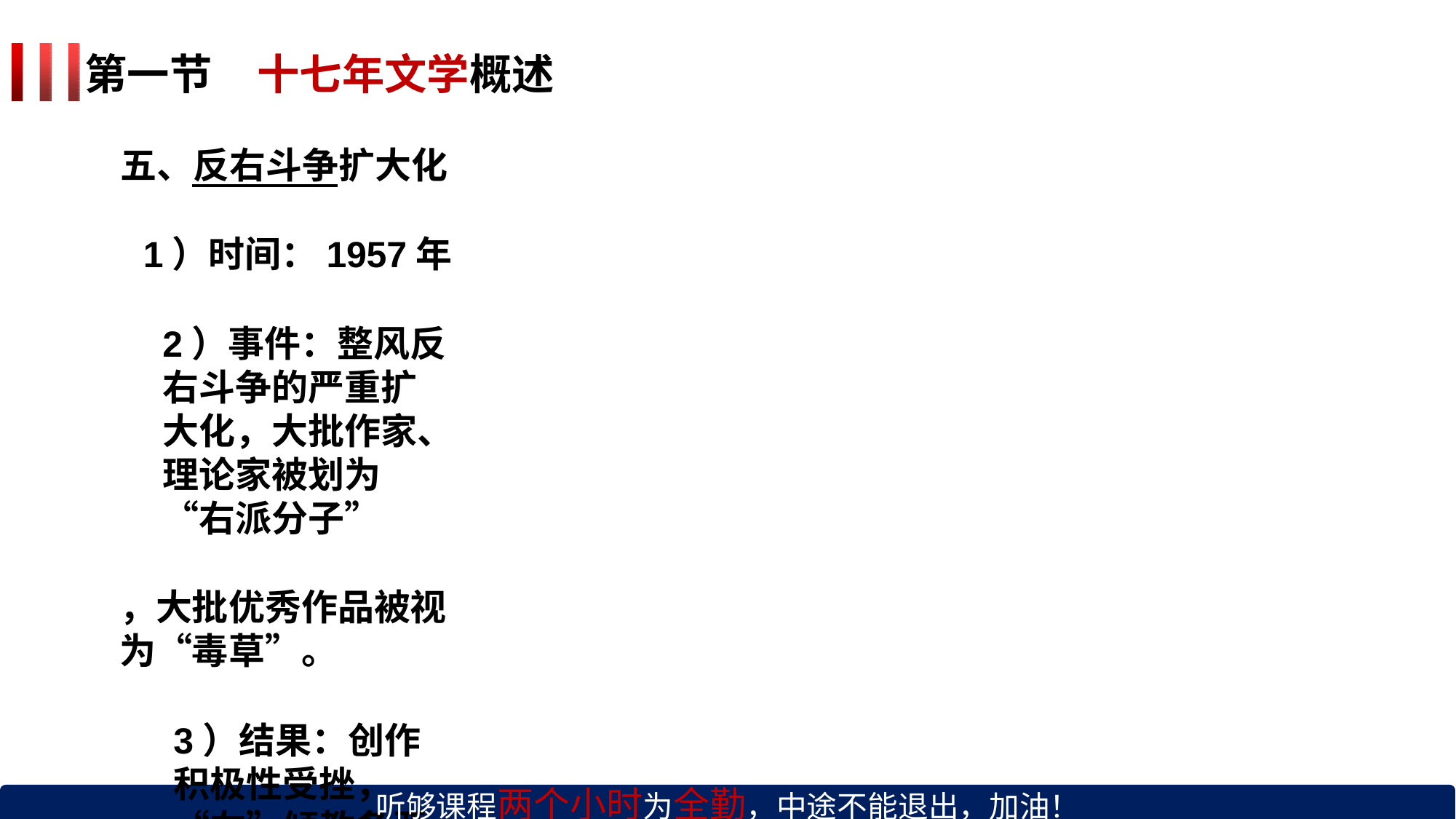

# 第一节	十七年文学概述
五、反右斗争扩大化

1）时间：1957年

2）事件：整风反右斗争的严重扩大化，大批作家、理论家被划为“右派分子”

，大批优秀作品被视为“毒草”。

3）结果：创作积极性受挫，“左”倾教条恶性膨胀。

听够课程两个小时为全勤，中途不能退出，加油！